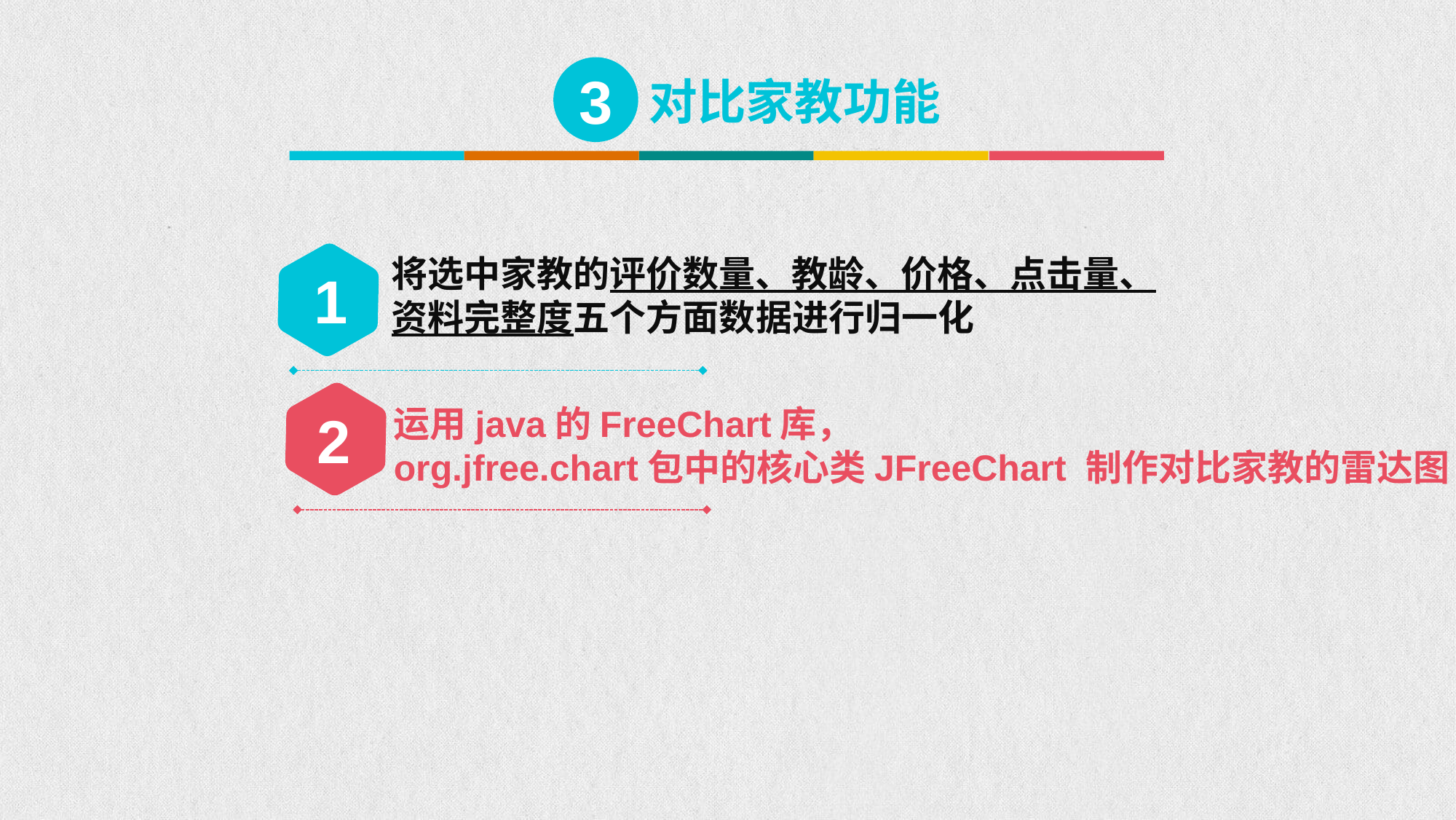

3
对比家教功能

将选中家教的评价数量、教龄、价格、点击量、
资料完整度五个方面数据进行归一化

1

运用java的FreeChart库，
org.jfree.chart包中的核心类JFreeChart 制作对比家教的雷达图
2